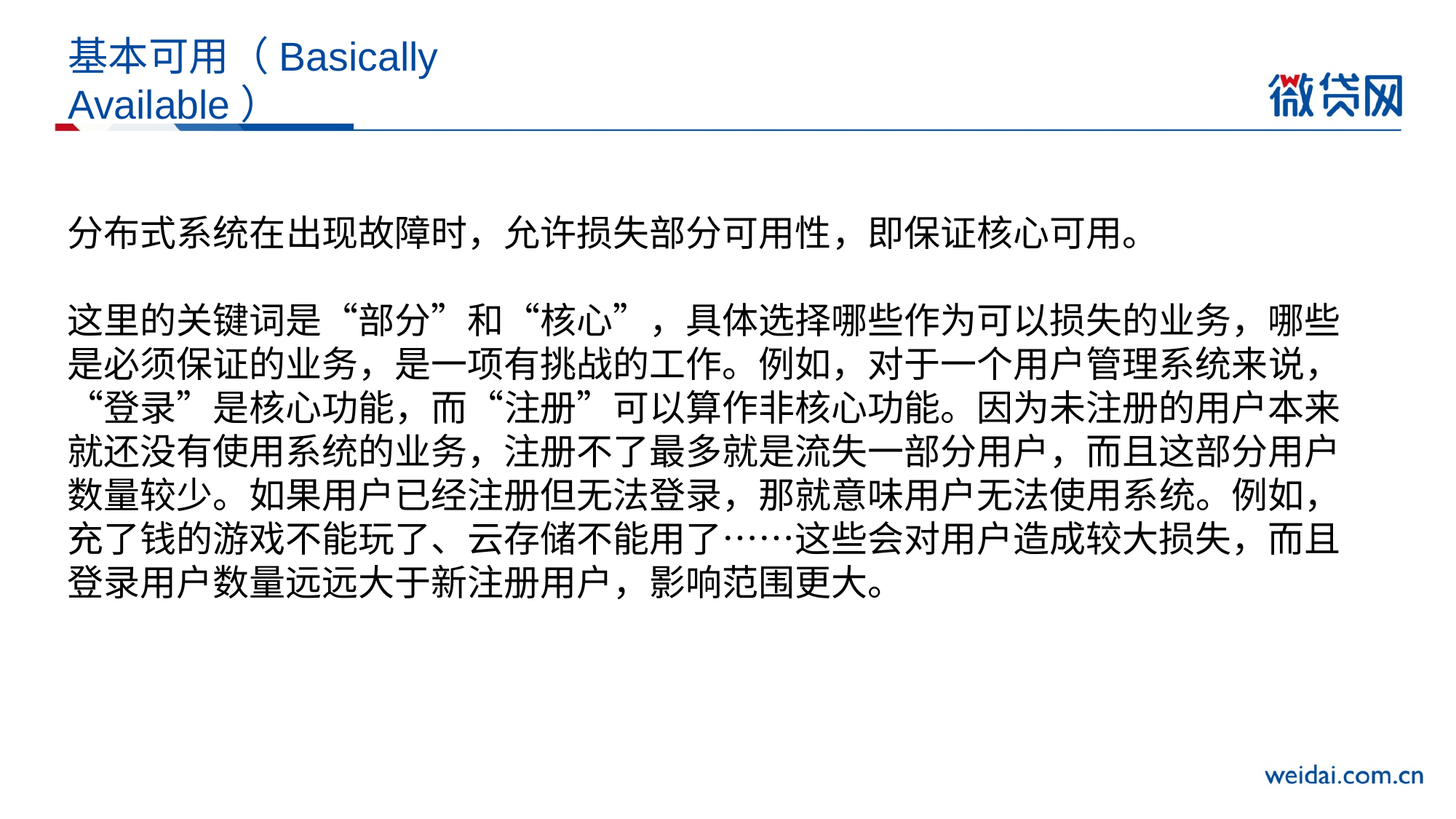

# 基本可用（Basically Available）
分布式系统在出现故障时，允许损失部分可用性，即保证核心可用。

这里的关键词是“部分”和“核心”，具体选择哪些作为可以损失的业务，哪些是必须保证的业务，是一项有挑战的工作。例如，对于一个用户管理系统来说，“登录”是核心功能，而“注册”可以算作非核心功能。因为未注册的用户本来就还没有使用系统的业务，注册不了最多就是流失一部分用户，而且这部分用户数量较少。如果用户已经注册但无法登录，那就意味用户无法使用系统。例如，充了钱的游戏不能玩了、云存储不能用了……这些会对用户造成较大损失，而且登录用户数量远远大于新注册用户，影响范围更大。